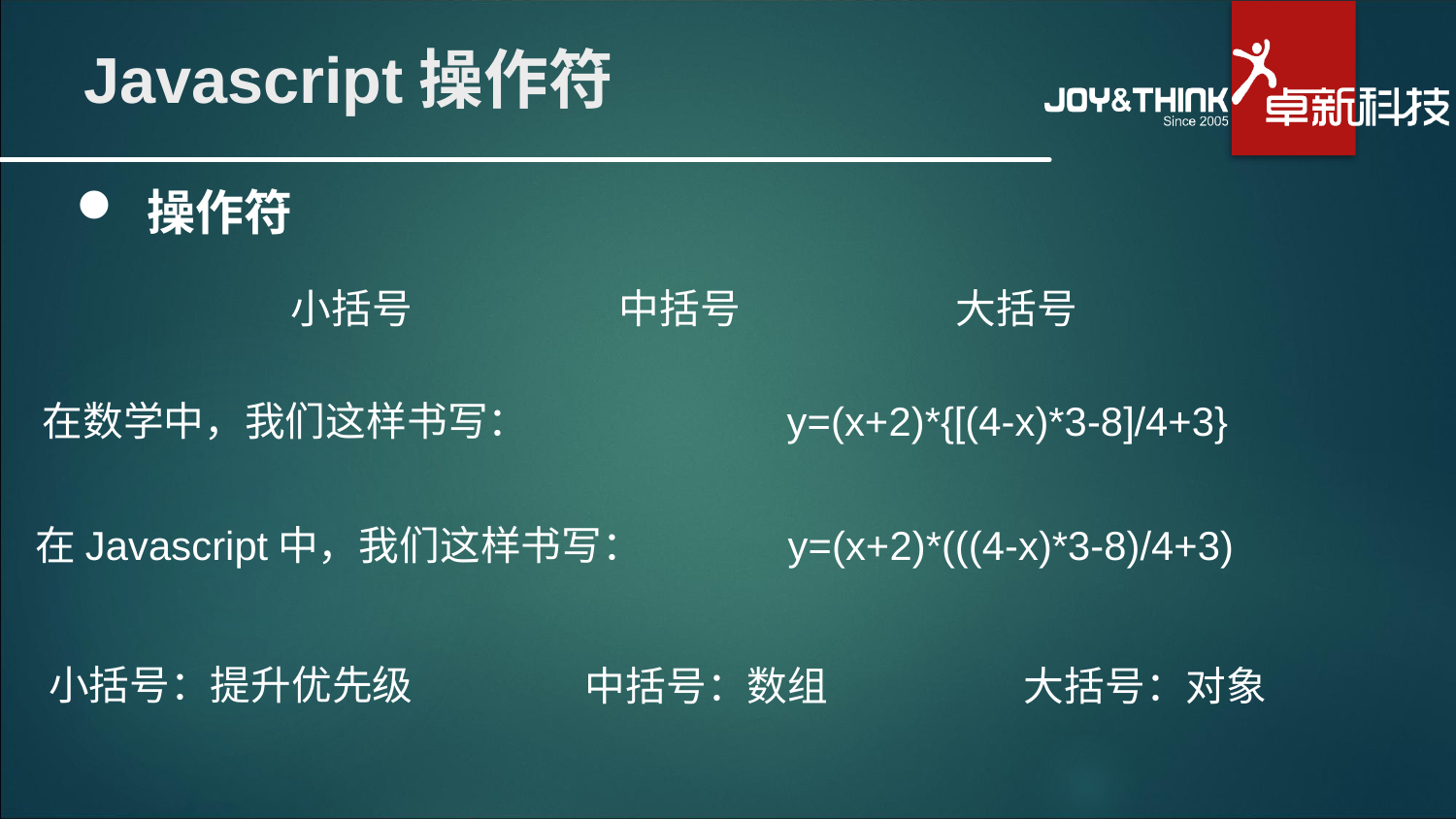

# Javascript操作符
 操作符
小括号                       中括号                        大括号
在数学中，我们这样书写：
y=(x+2)*{[(4-x)*3-8]/4+3}
y=(x+2)*(((4-x)*3-8)/4+3)
在Javascript中，我们这样书写：
小括号：提升优先级
中括号：数组
大括号：对象